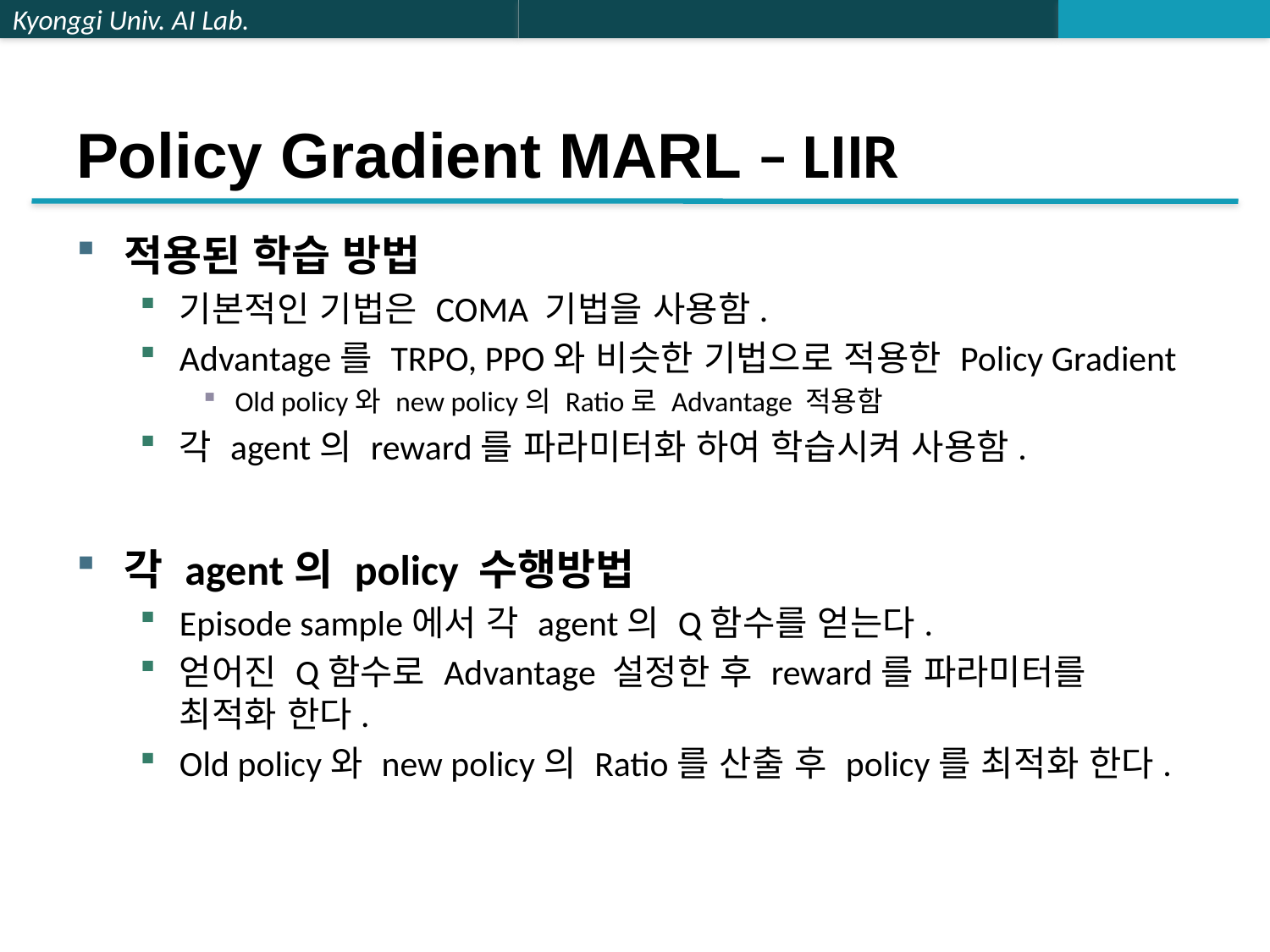

# Policy Gradient MARL – LIIR
적용된 학습 방법
기본적인 기법은 COMA 기법을 사용함.
Advantage를 TRPO, PPO와 비슷한 기법으로 적용한 Policy Gradient
Old policy와 new policy의 Ratio로 Advantage 적용함
각 agent의 reward를 파라미터화 하여 학습시켜 사용함.

각 agent의 policy 수행방법
Episode sample에서 각 agent의 Q함수를 얻는다.
얻어진 Q함수로 Advantage 설정한 후 reward를 파라미터를 최적화 한다.
Old policy와 new policy의 Ratio를 산출 후 policy를 최적화 한다.